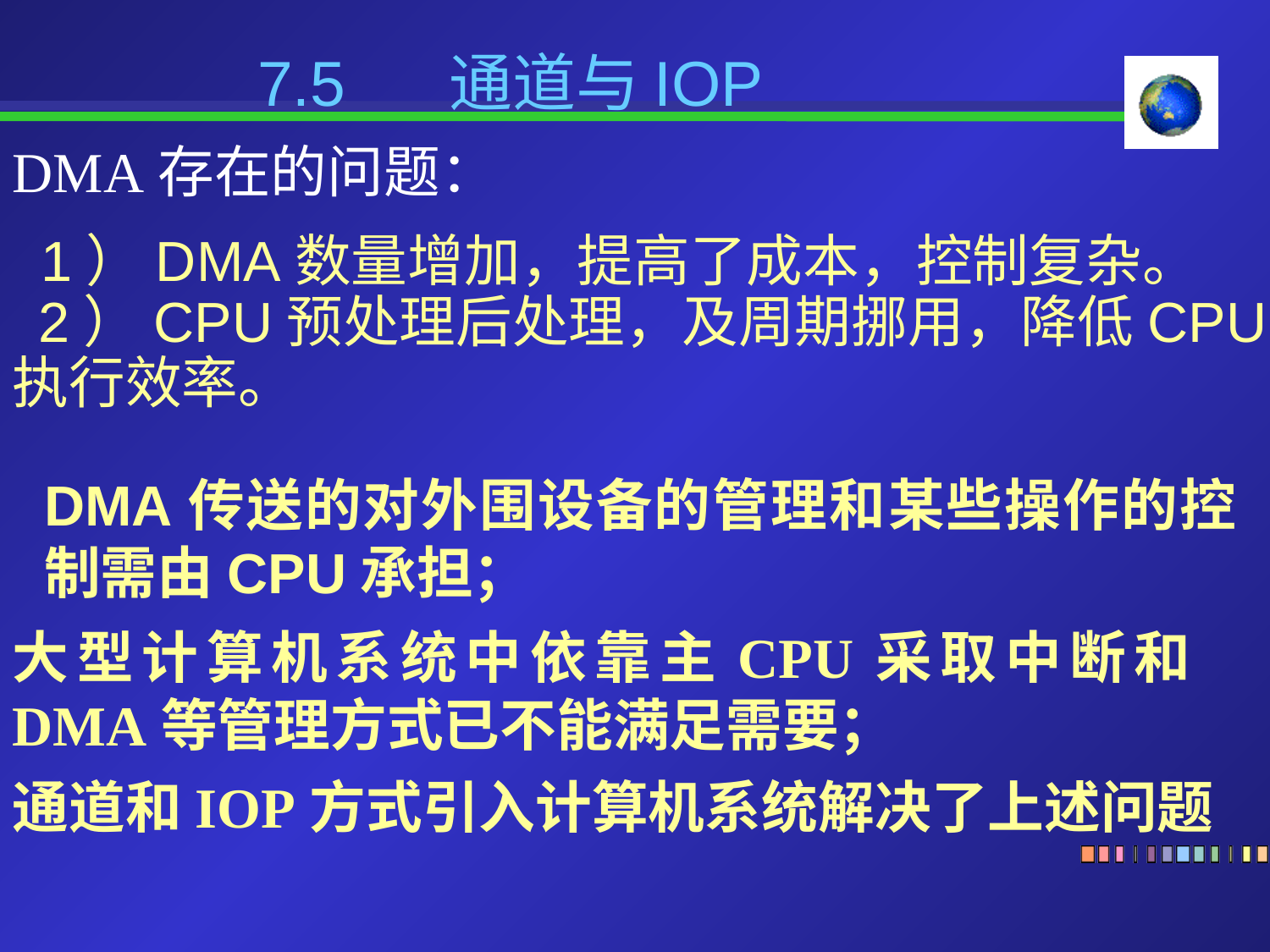

7.5     通道与IOP
DMA存在的问题：
  1）DMA数量增加，提高了成本，控制复杂。
 2）CPU预处理后处理，及周期挪用，降低CPU执行效率。

DMA传送的对外围设备的管理和某些操作的控制需由CPU承担；
大型计算机系统中依靠主CPU采取中断和DMA等管理方式已不能满足需要；
通道和IOP方式引入计算机系统解决了上述问题
83